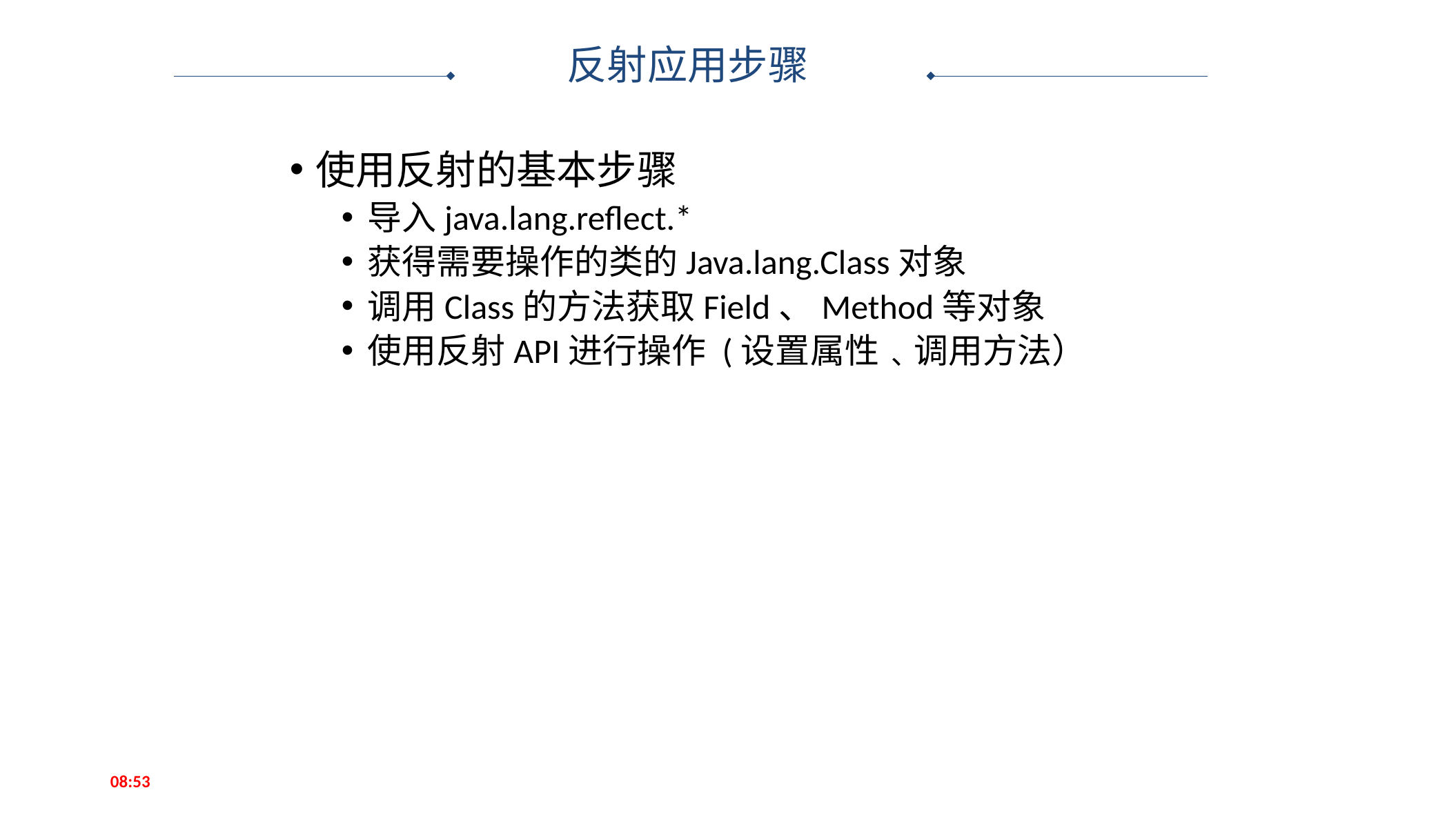

反射应用步骤
使用反射的基本步骤
导入java.lang.reflect.*
获得需要操作的类的Java.lang.Class对象
调用Class的方法获取Field、Method等对象
使用反射API进行操作 (设置属性﹑调用方法）

08:53